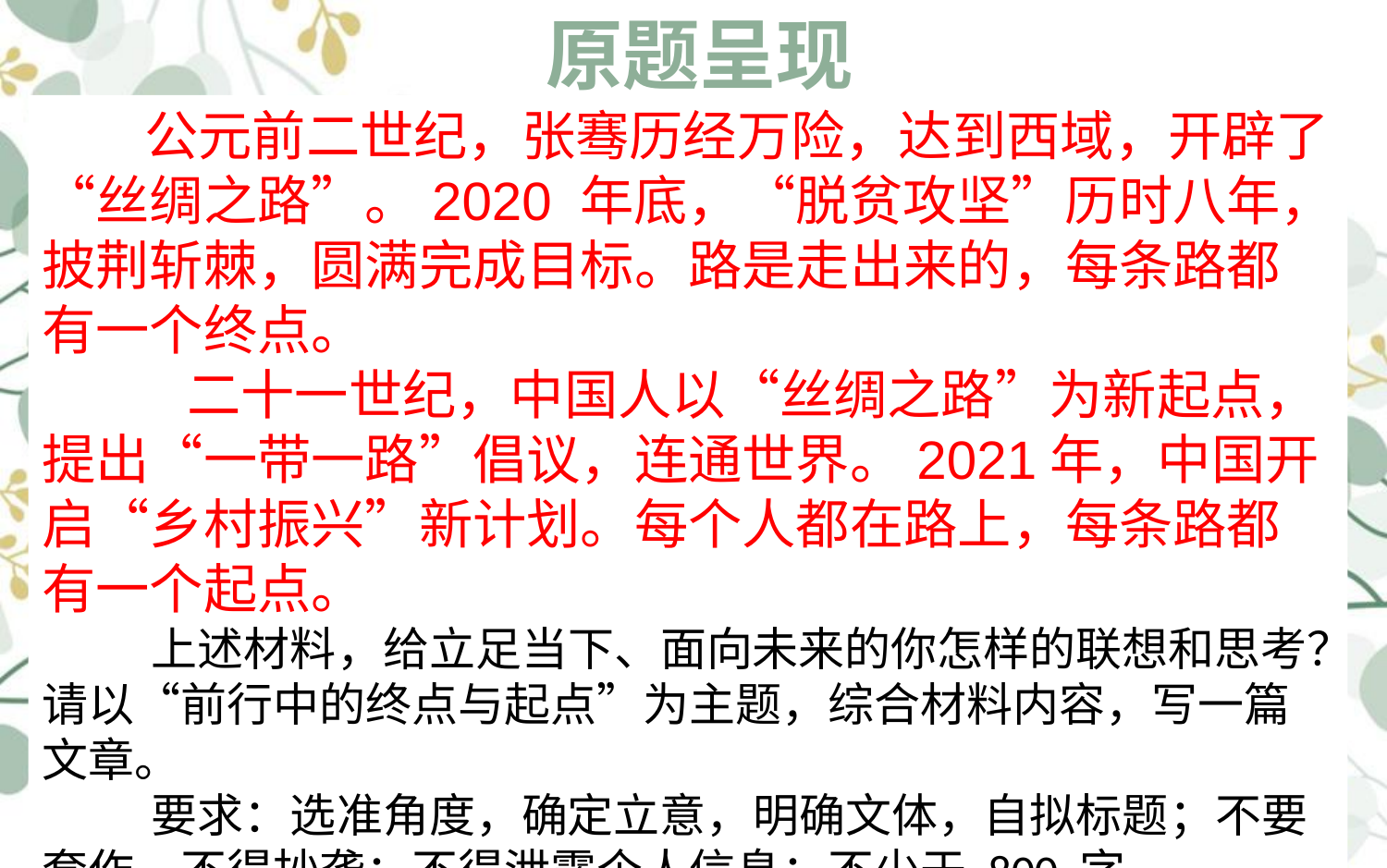

原题呈现
     公元前二世纪，张骞历经万险，达到西域，开辟了“丝绸之路”。2020 年底，“脱贫攻坚”历时八年，披荆斩棘，圆满完成目标。路是走出来的，每条路都有一个终点。
        二十一世纪，中国人以“丝绸之路”为新起点，提出“一带一路”倡议，连通世界。2021年，中国开启“乡村振兴”新计划。每个人都在路上，每条路都有一个起点。
      上述材料，给立足当下、面向未来的你怎样的联想和思考？请以“前行中的终点与起点”为主题，综合材料内容，写一篇文章。
      要求：选准角度，确定立意，明确文体，自拟标题；不要套作，不得抄袭；不得泄露个人信息；不少于 800 字。